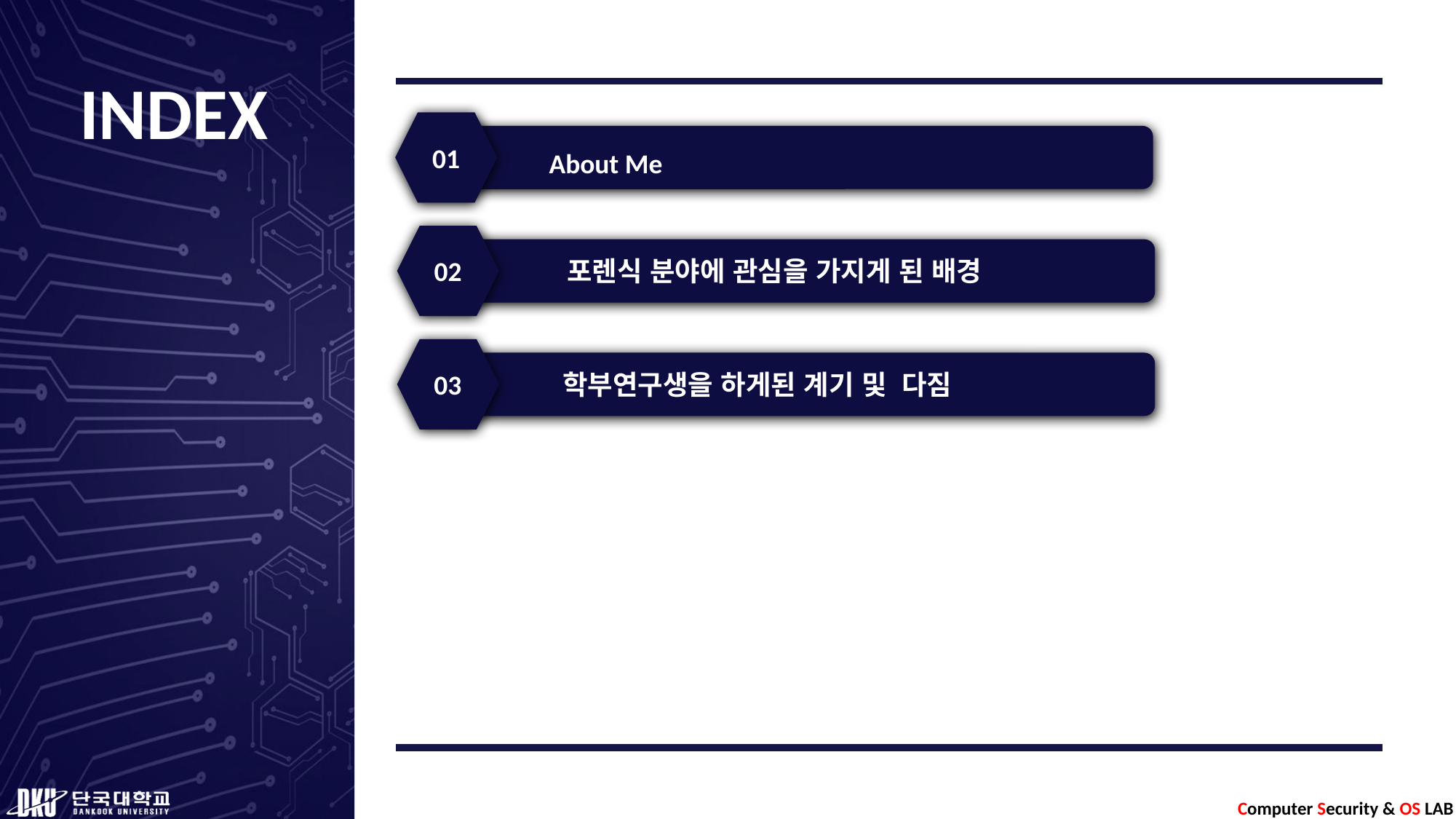

01
About Me

02
포렌식 분야에 관심을 가지게 된 배경

03
학부연구생을 하게된 계기 및  다짐